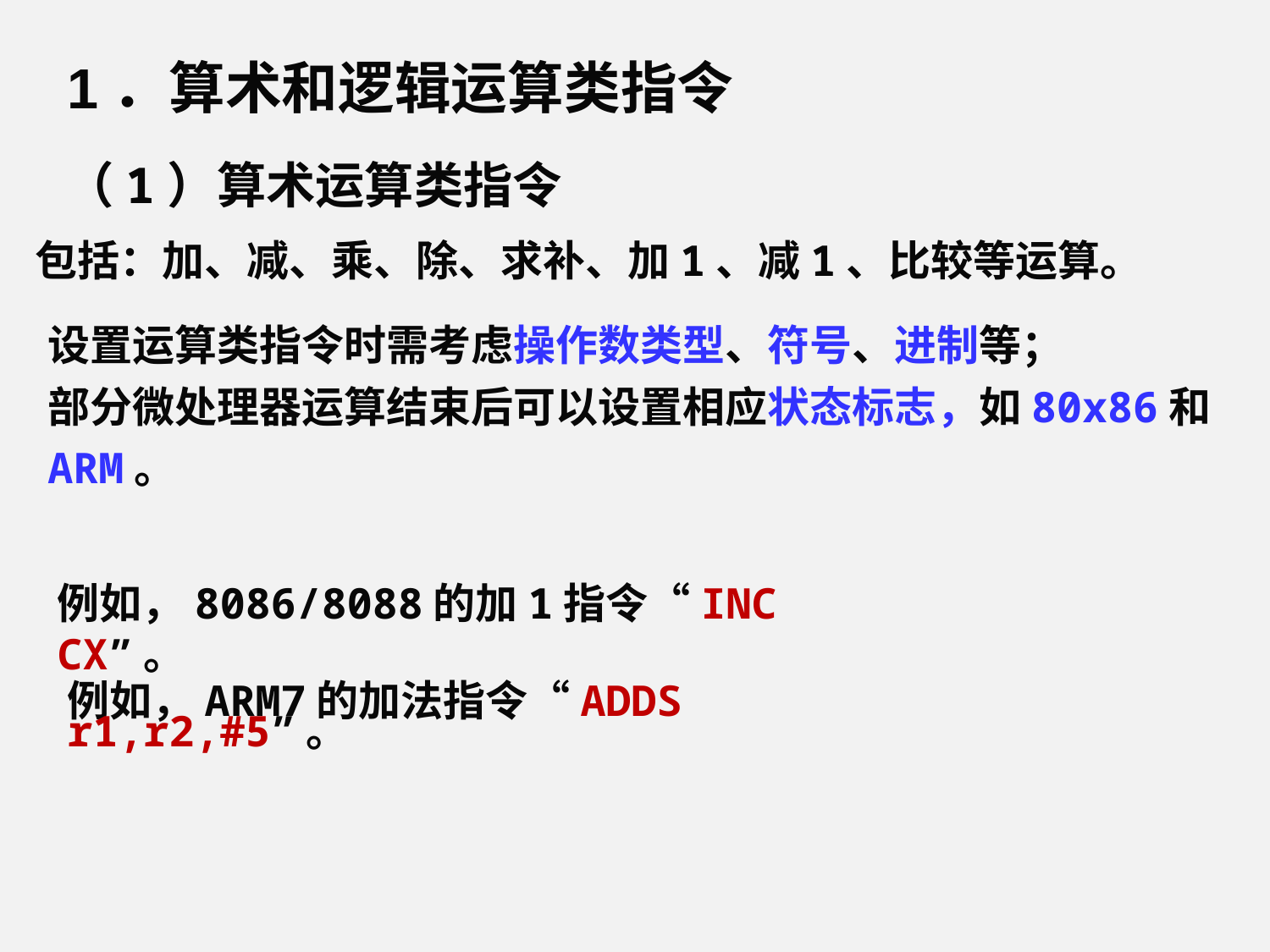

1．算术和逻辑运算类指令
（1）算术运算类指令
包括：加、减、乘、除、求补、加1、减1、比较等运算。
设置运算类指令时需考虑操作数类型、符号、进制等；
部分微处理器运算结束后可以设置相应状态标志，如80x86和ARM。
例如，8086/8088的加1指令“INC CX”。
例如，ARM7的加法指令“ADDS r1,r2,#5”。
87